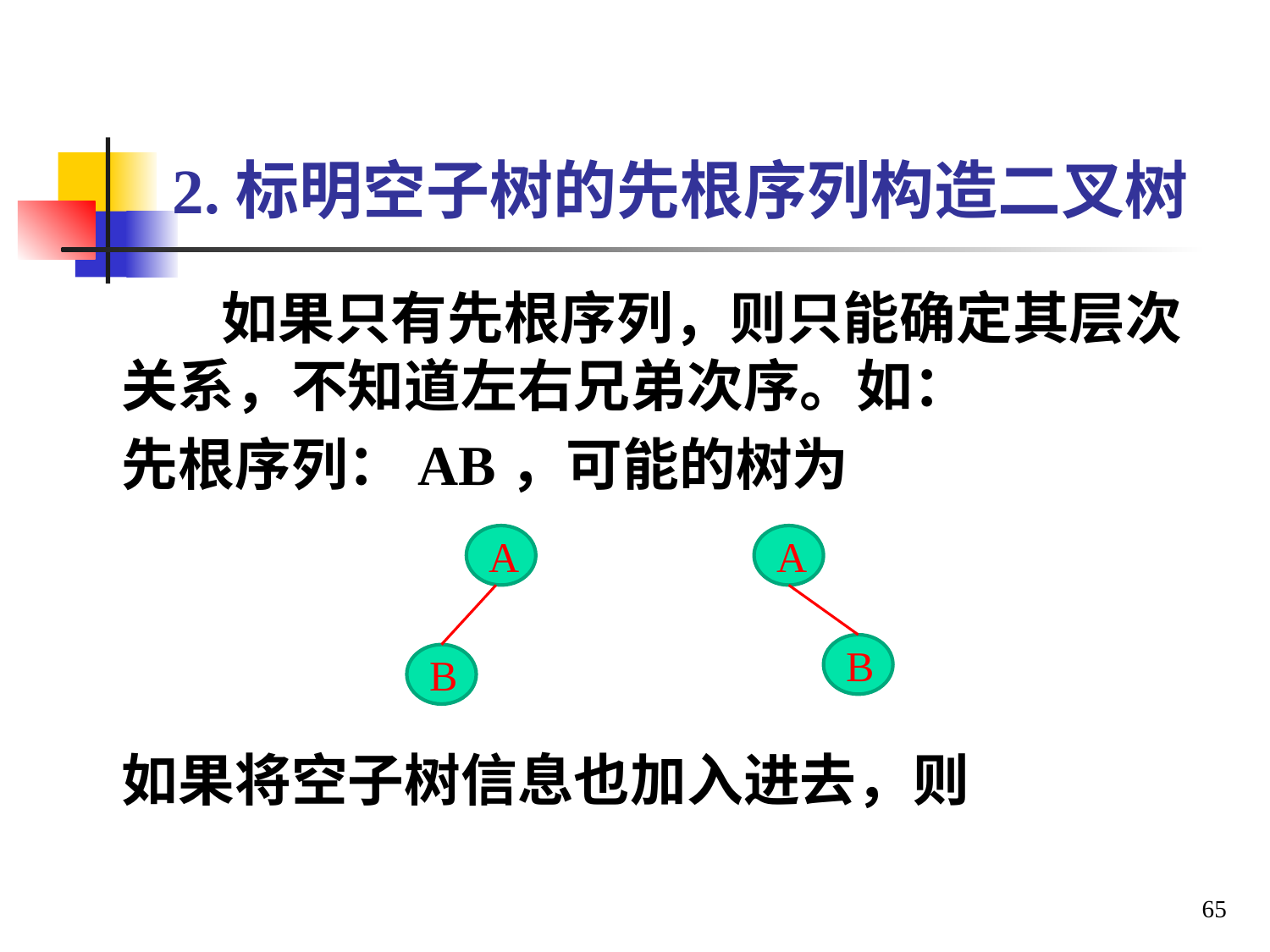

# 2.标明空子树的先根序列构造二叉树
如果只有先根序列，则只能确定其层次关系，不知道左右兄弟次序。如：
先根序列：AB，可能的树为

如果将空子树信息也加入进去，则
A
B
A
B
65